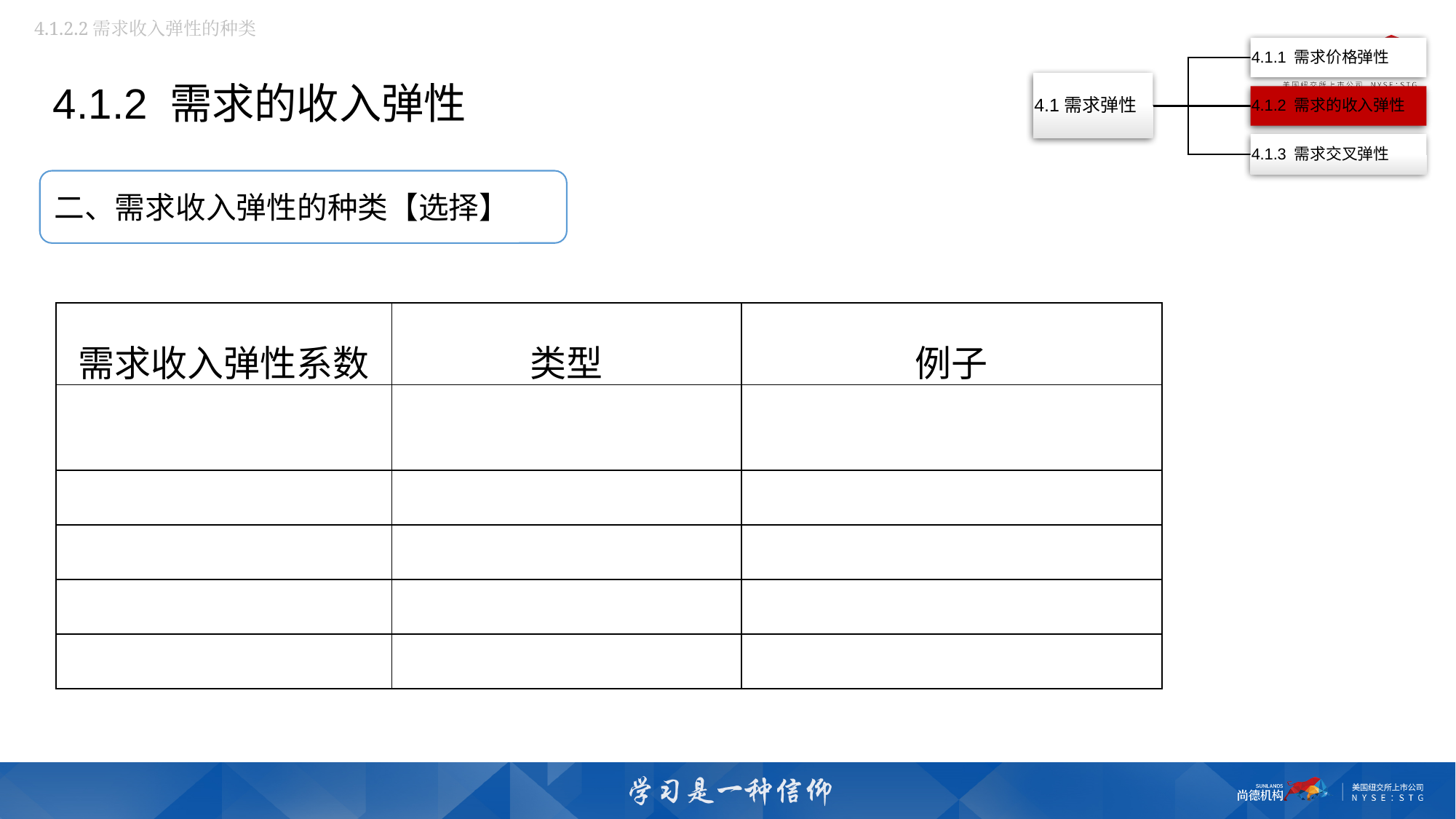

4.1.2.2需求收入弹性的种类

4.1需求弹性
4.1.1 需求价格弹性
4.1.2 需求的收入弹性
4.1.3 需求交叉弹性
4.1.2 需求的收入弹性
二、需求收入弹性的种类【选择】
| 需求收入弹性系数 | 类型 | 例子 |
| --- | --- | --- |
| EM＜0 | 需求收入负弹性 |  |
|  |  |  |
|  |  |  |
|  |  |  |
|  |  |  |